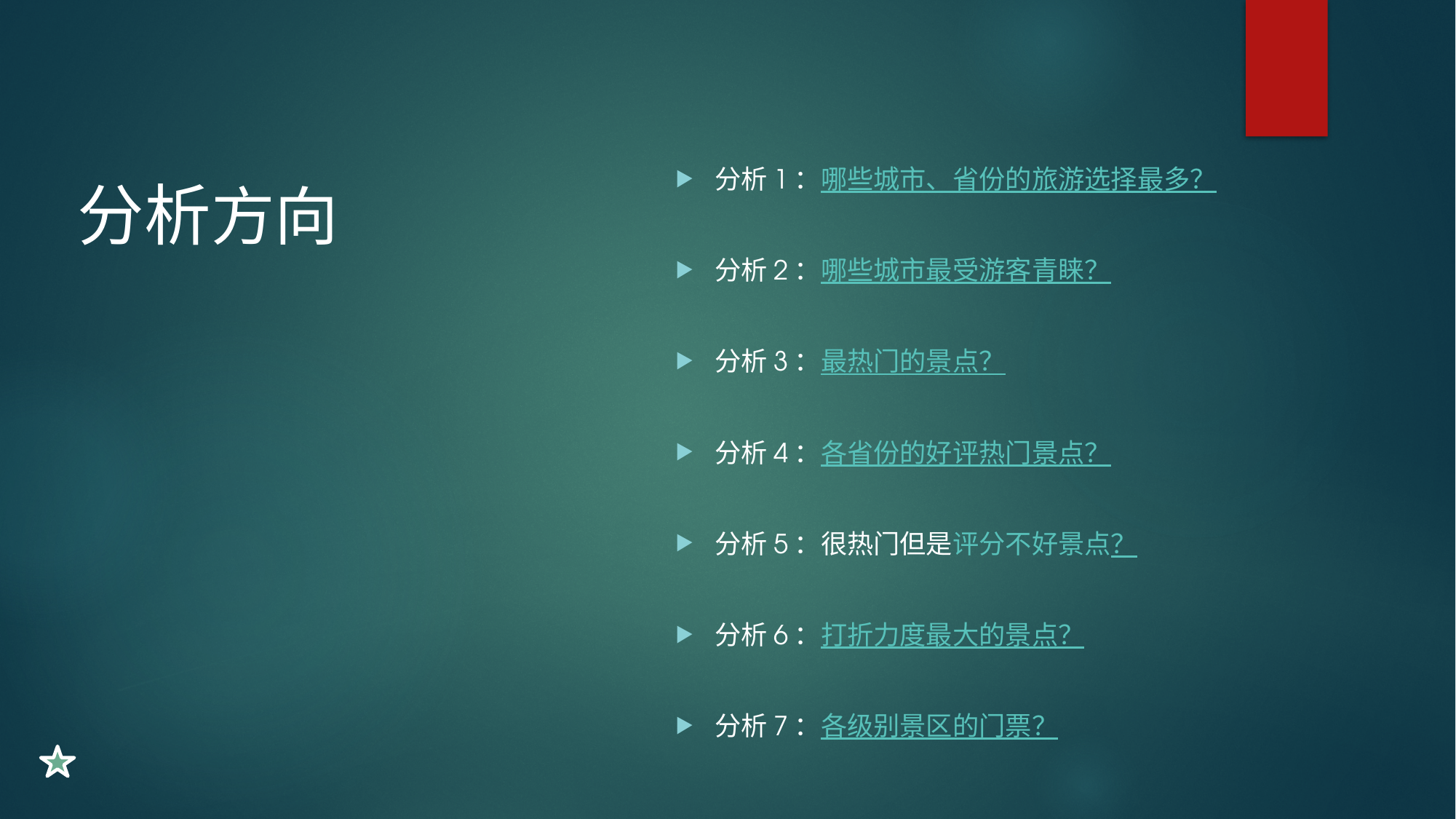

分析1：哪些城市、省份的旅游选择最多？
分析2：哪些城市最受游客青睐？
分析3：最热门的景点？
分析4：各省份的好评热门景点？
分析5：很热门但是评分不好景点？
分析6：打折力度最大的景点？
分析7：各级别景区的门票？
分析方向